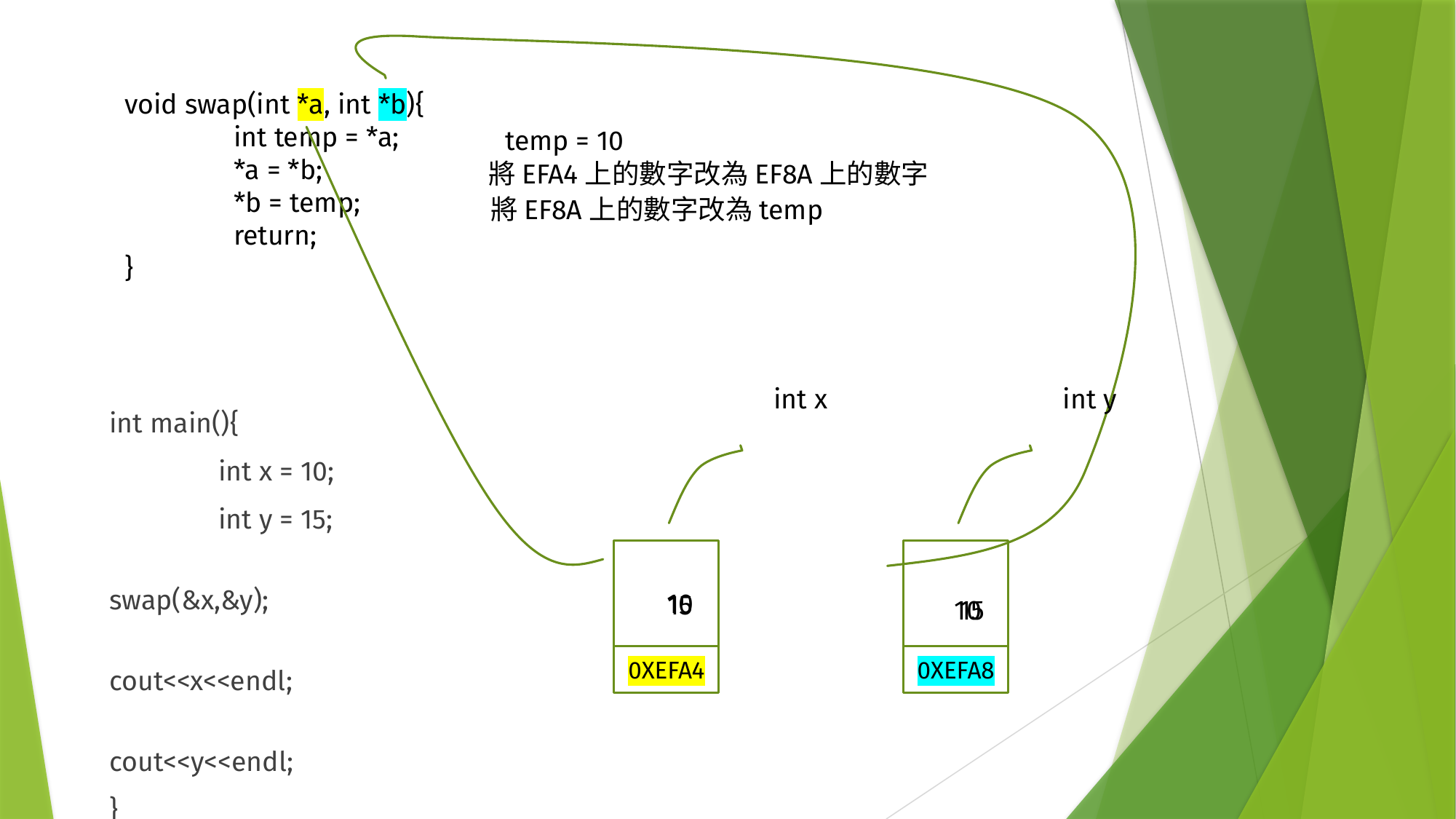

void swap(int *a, int *b){
	int temp = *a;
	*a = *b;
	*b = temp;
	return;
}
temp = 10

將EFA4上的數字改為EF8A上的數字
將EF8A上的數字改為temp
int x
int y

10
15
10
15
0XEFA4
0XEFA8
int main(){
	int x = 10;
	int y = 15;
	swap(&x,&y);
	cout<<x<<endl;
	cout<<y<<endl;
}